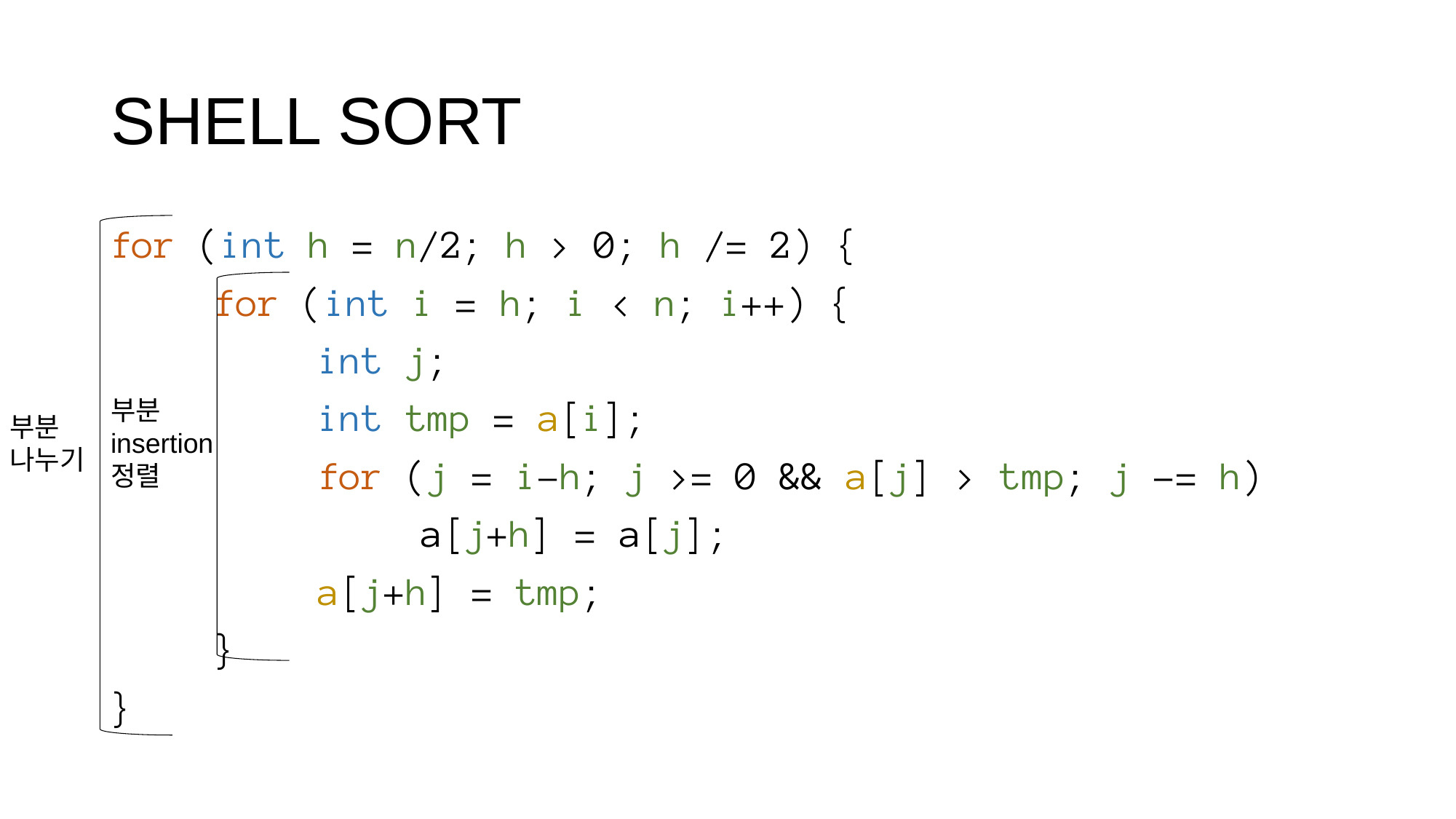

# SHELL SORT

for (int h = n/2; h > 0; h /= 2) {
	for (int i = h; i < n; i++) {
		int j;
		int tmp = a[i];
		for (j = i–h; j >= 0 && a[j] > tmp; j -= h)
			a[j+h] = a[j];
		a[j+h] = tmp;
	}
}

부분
insertion
정렬
부분
나누기